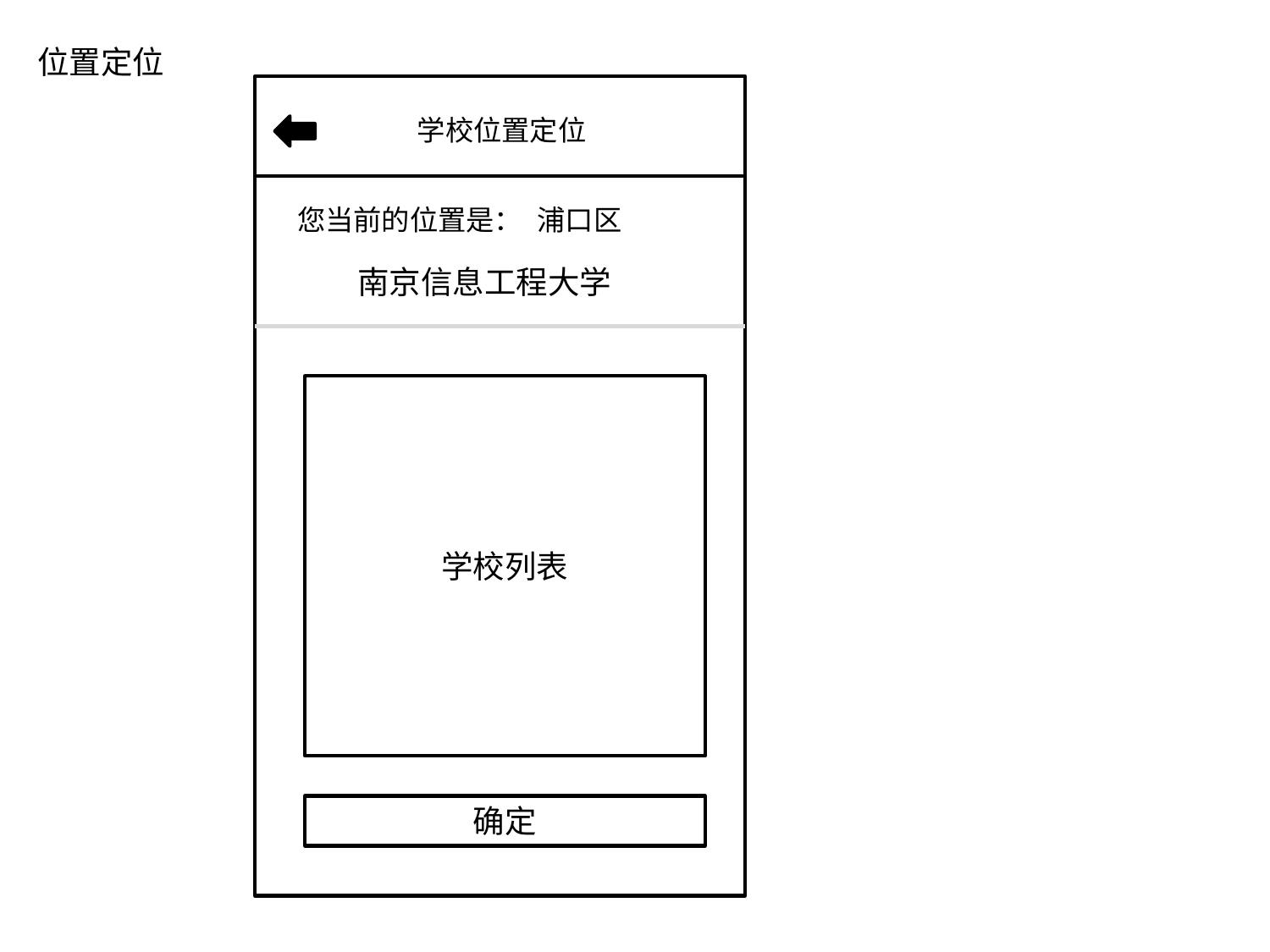

位置定位

学校位置定位

您当前的位置是：
浦口区
南京信息工程大学
学校列表
确定